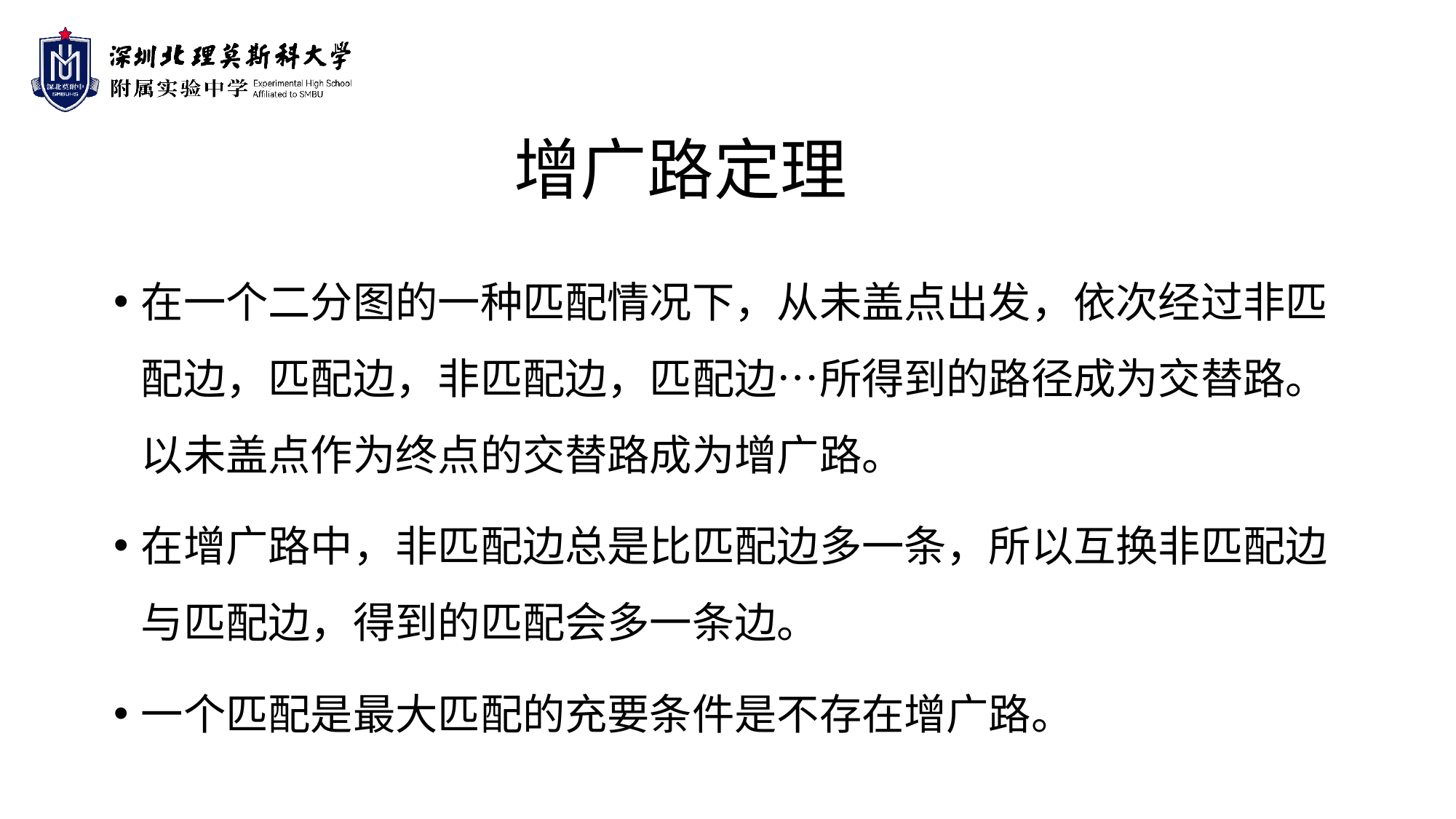

增广路定理
在一个二分图的一种匹配情况下，从未盖点出发，依次经过非匹配边，匹配边，非匹配边，匹配边…所得到的路径成为交替路。以未盖点作为终点的交替路成为增广路。
在增广路中，非匹配边总是比匹配边多一条，所以互换非匹配边与匹配边，得到的匹配会多一条边。
一个匹配是最大匹配的充要条件是不存在增广路。